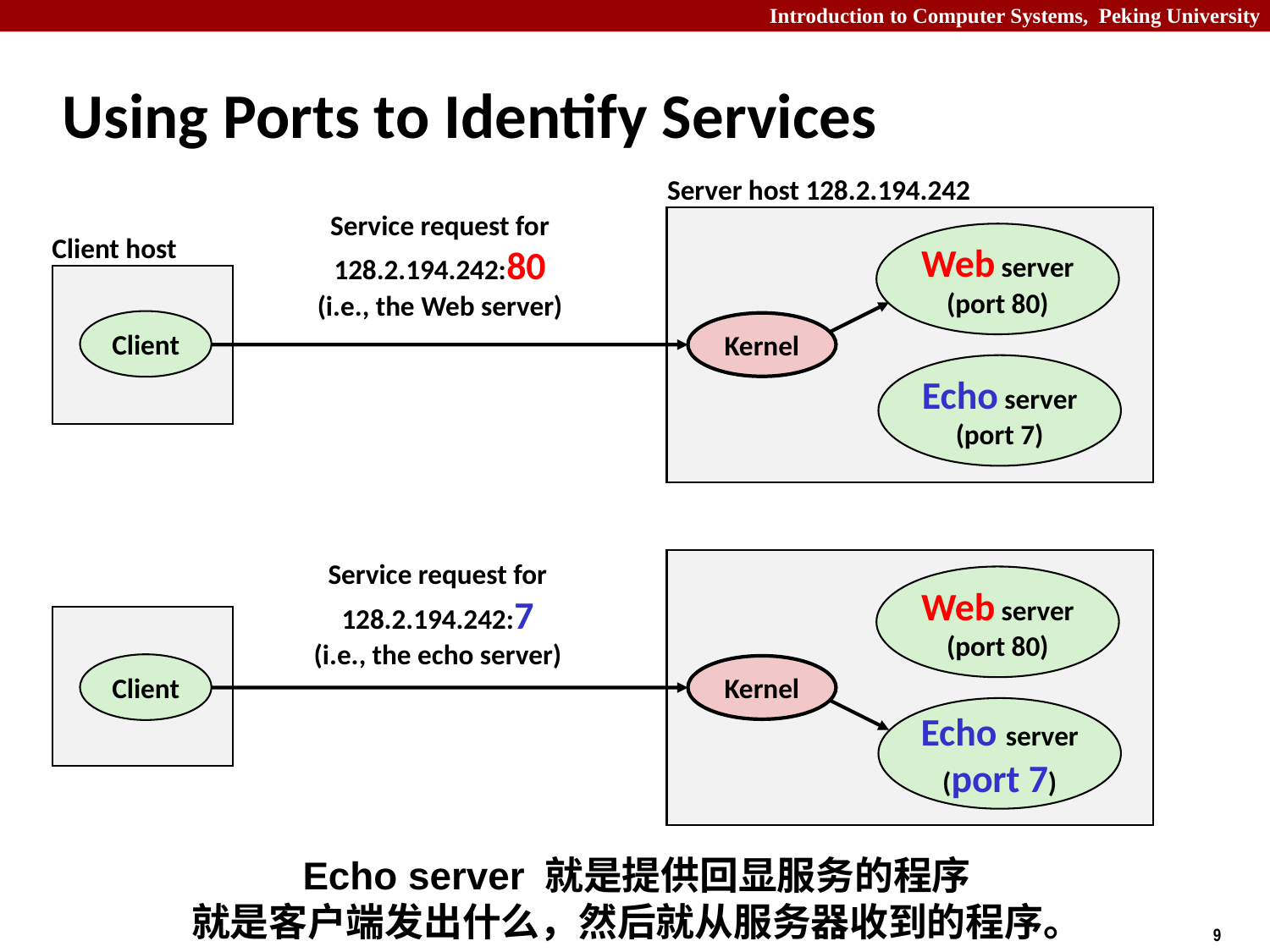

# Using Ports to Identify Services
Server host 128.2.194.242
Service request for
128.2.194.242:80
(i.e., the Web server)

Web server
(port 80)
Client host

Client
Kernel

Echo server
(port 7)
Service request for
128.2.194.242:7
(i.e., the echo server)

Web server
(port 80)

Client
Kernel

Echo server
(port 7)
Echo server 就是提供回显服务的程序
就是客户端发出什么，然后就从服务器收到的程序。